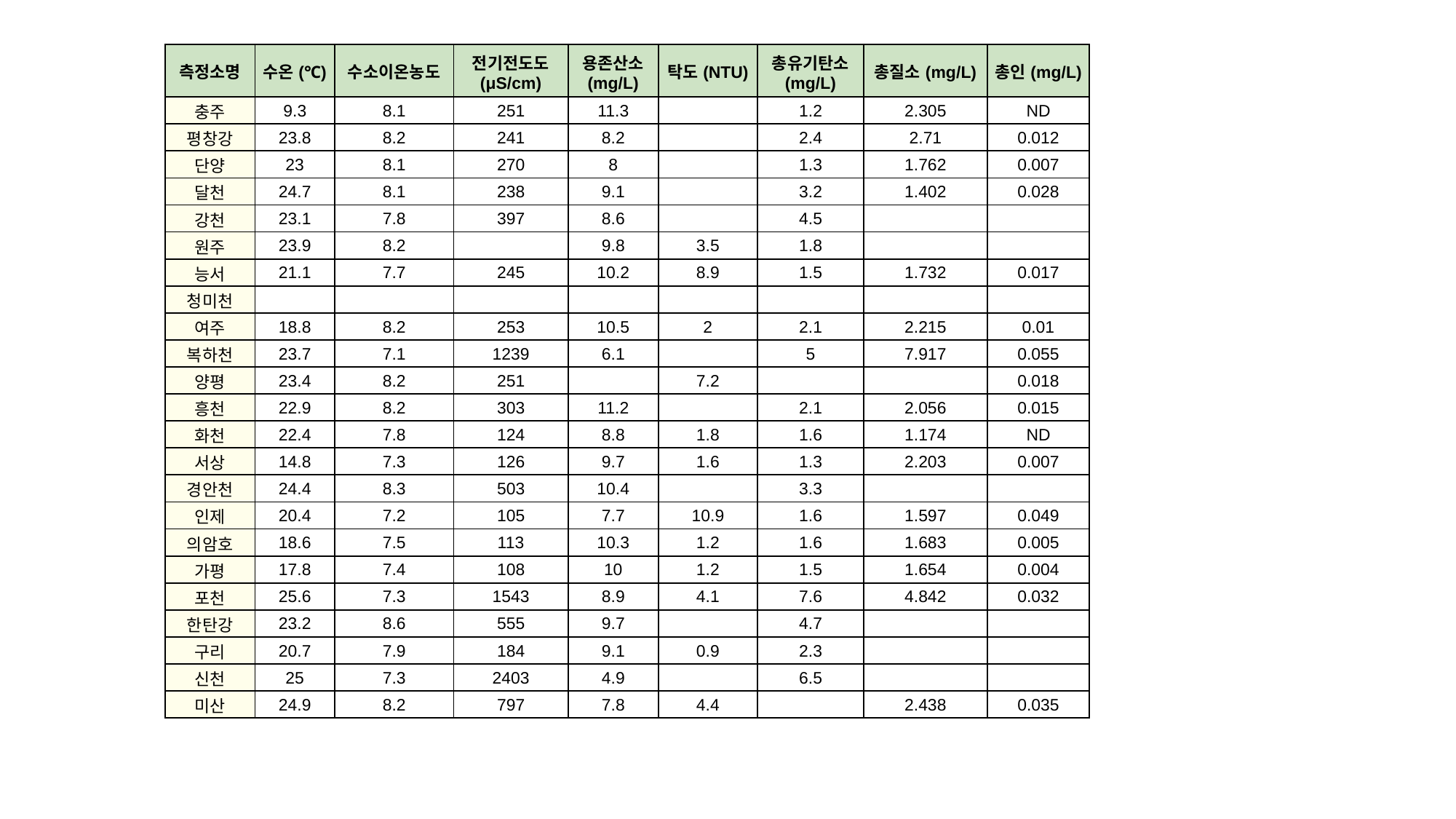

| 측정소명 | 수온(℃) | 수소이온농도 | 전기전도도 (μS/cm) | 용존산소 (mg/L) | 탁도(NTU) | 총유기탄소 (mg/L) | 총질소(mg/L) | 총인(mg/L) |
| --- | --- | --- | --- | --- | --- | --- | --- | --- |
| 충주 | 9.3 | 8.1 | 251 | 11.3 |  | 1.2 | 2.305 | ND |
| 평창강 | 23.8 | 8.2 | 241 | 8.2 |  | 2.4 | 2.71 | 0.012 |
| 단양 | 23 | 8.1 | 270 | 8 |  | 1.3 | 1.762 | 0.007 |
| 달천 | 24.7 | 8.1 | 238 | 9.1 |  | 3.2 | 1.402 | 0.028 |
| 강천 | 23.1 | 7.8 | 397 | 8.6 |  | 4.5 |  |  |
| 원주 | 23.9 | 8.2 |  | 9.8 | 3.5 | 1.8 |  |  |
| 능서 | 21.1 | 7.7 | 245 | 10.2 | 8.9 | 1.5 | 1.732 | 0.017 |
| 청미천 |  |  |  |  |  |  |  |  |
| 여주 | 18.8 | 8.2 | 253 | 10.5 | 2 | 2.1 | 2.215 | 0.01 |
| 복하천 | 23.7 | 7.1 | 1239 | 6.1 |  | 5 | 7.917 | 0.055 |
| 양평 | 23.4 | 8.2 | 251 |  | 7.2 |  |  | 0.018 |
| 흥천 | 22.9 | 8.2 | 303 | 11.2 |  | 2.1 | 2.056 | 0.015 |
| 화천 | 22.4 | 7.8 | 124 | 8.8 | 1.8 | 1.6 | 1.174 | ND |
| 서상 | 14.8 | 7.3 | 126 | 9.7 | 1.6 | 1.3 | 2.203 | 0.007 |
| 경안천 | 24.4 | 8.3 | 503 | 10.4 |  | 3.3 |  |  |
| 인제 | 20.4 | 7.2 | 105 | 7.7 | 10.9 | 1.6 | 1.597 | 0.049 |
| 의암호 | 18.6 | 7.5 | 113 | 10.3 | 1.2 | 1.6 | 1.683 | 0.005 |
| 가평 | 17.8 | 7.4 | 108 | 10 | 1.2 | 1.5 | 1.654 | 0.004 |
| 포천 | 25.6 | 7.3 | 1543 | 8.9 | 4.1 | 7.6 | 4.842 | 0.032 |
| 한탄강 | 23.2 | 8.6 | 555 | 9.7 |  | 4.7 |  |  |
| 구리 | 20.7 | 7.9 | 184 | 9.1 | 0.9 | 2.3 |  |  |
| 신천 | 25 | 7.3 | 2403 | 4.9 |  | 6.5 |  |  |
| 미산 | 24.9 | 8.2 | 797 | 7.8 | 4.4 |  | 2.438 | 0.035 |